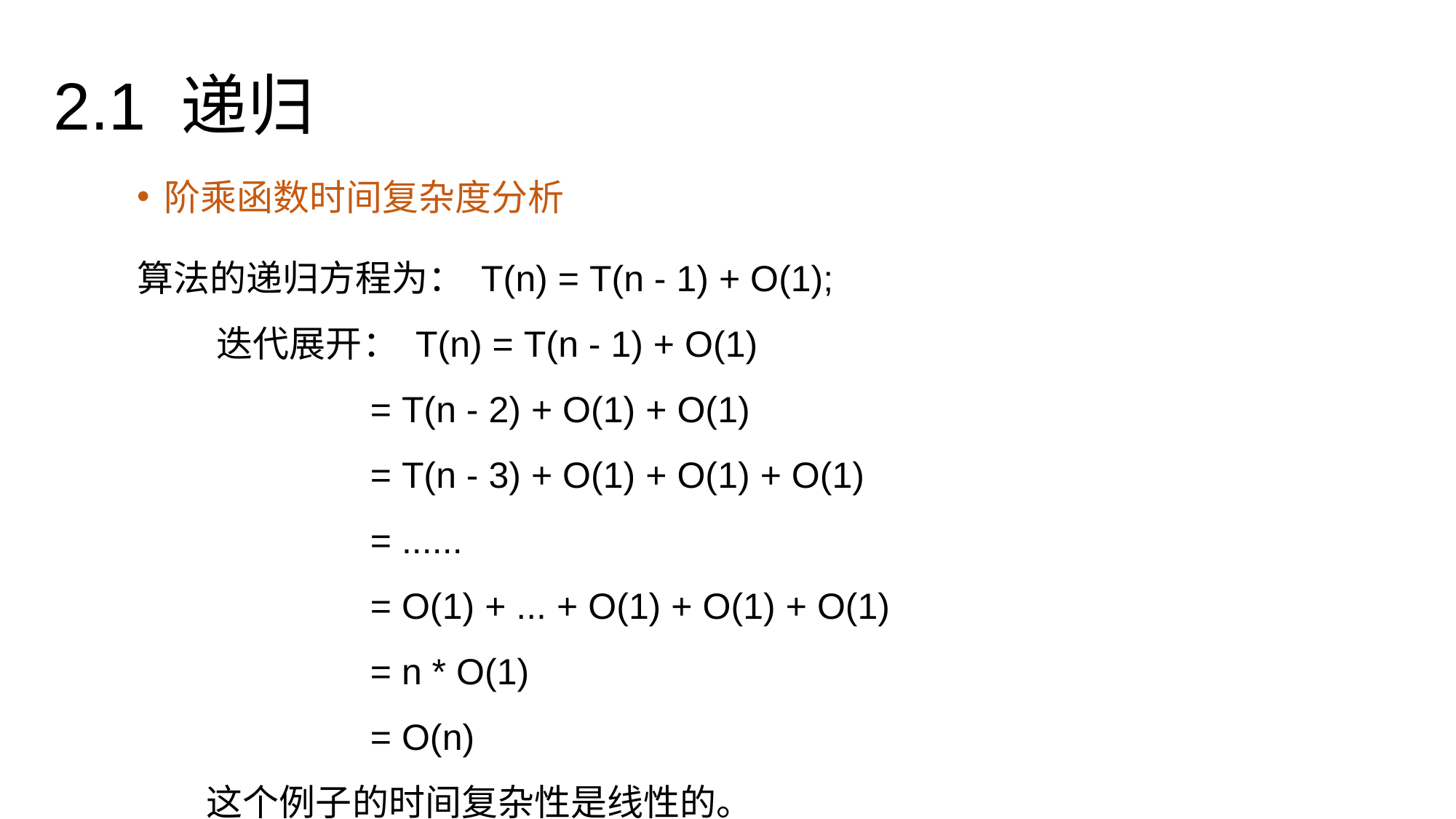

# 2.1 递归
阶乘函数时间复杂度分析
算法的递归方程为： T(n) = T(n - 1) + O(1); 
       迭代展开： T(n) = T(n - 1) + O(1) 
                       = T(n - 2) + O(1) + O(1) 
                       = T(n - 3) + O(1) + O(1) + O(1) 
                       = ...... 
                       = O(1) + ... + O(1) + O(1) + O(1) 
                       = n * O(1) 
                       = O(n) 
      这个例子的时间复杂性是线性的。
6